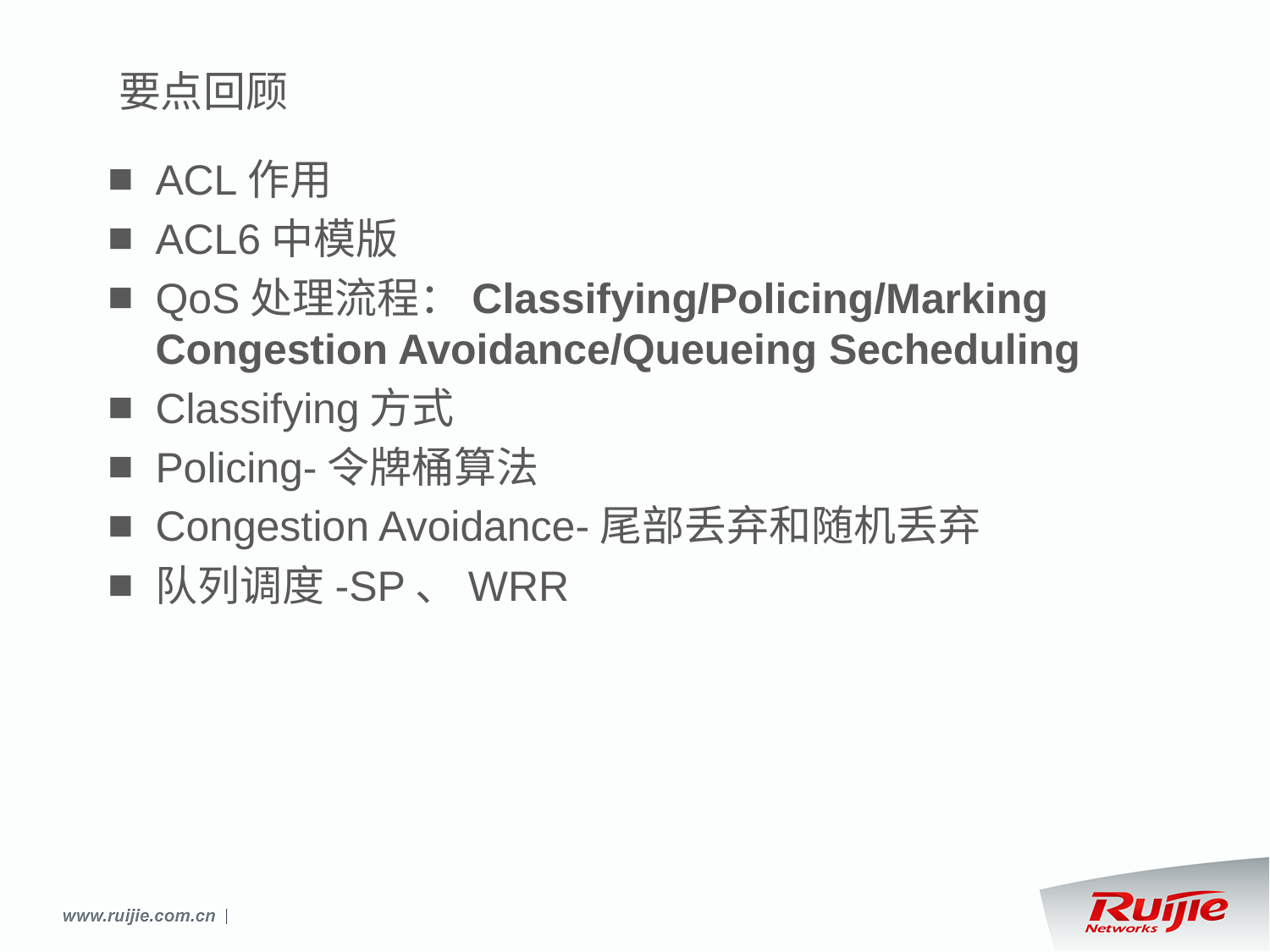

# 要点回顾
ACL作用
ACL6中模版
QoS处理流程：Classifying/Policing/Marking Congestion Avoidance/Queueing Secheduling
Classifying方式
Policing-令牌桶算法
Congestion Avoidance-尾部丢弃和随机丢弃
队列调度-SP、WRR